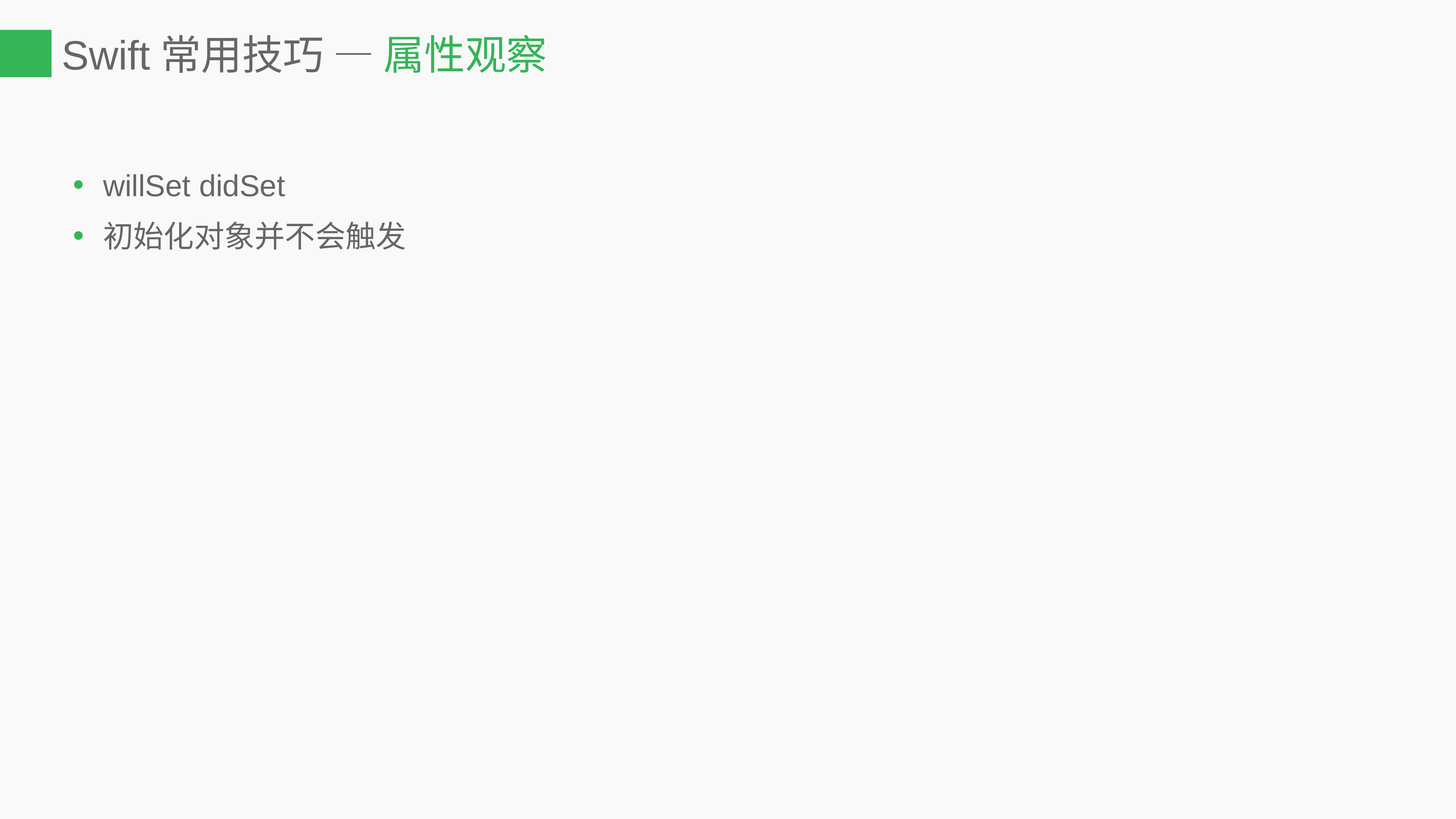

# Swift常用技巧 — 属性观察
willSet didSet
初始化对象并不会触发